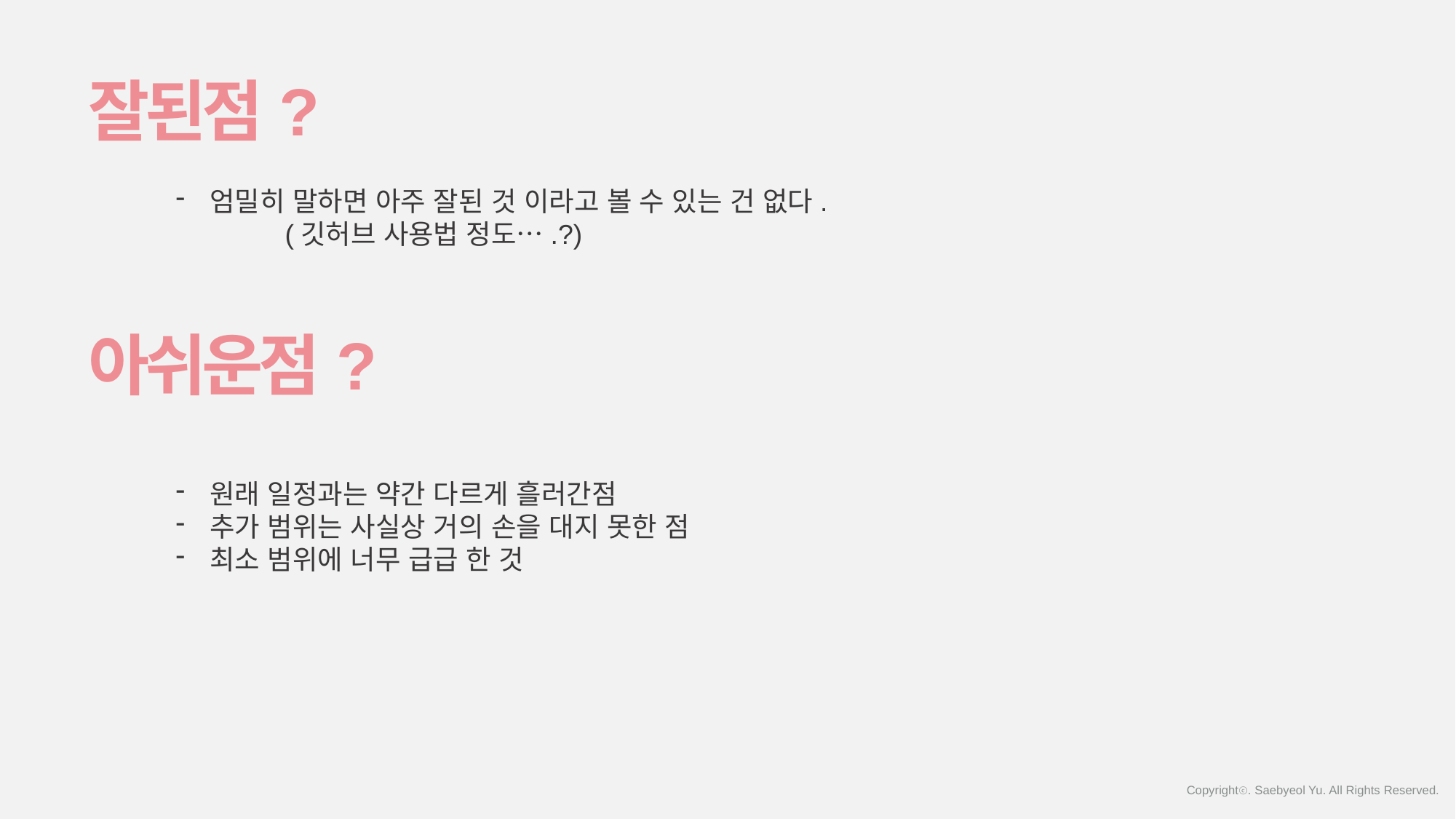

잘된점?
엄밀히 말하면 아주 잘된 것 이라고 볼 수 있는 건 없다.
	(깃허브 사용법 정도….?)
아쉬운점?
원래 일정과는 약간 다르게 흘러간점
추가 범위는 사실상 거의 손을 대지 못한 점
최소 범위에 너무 급급 한 것